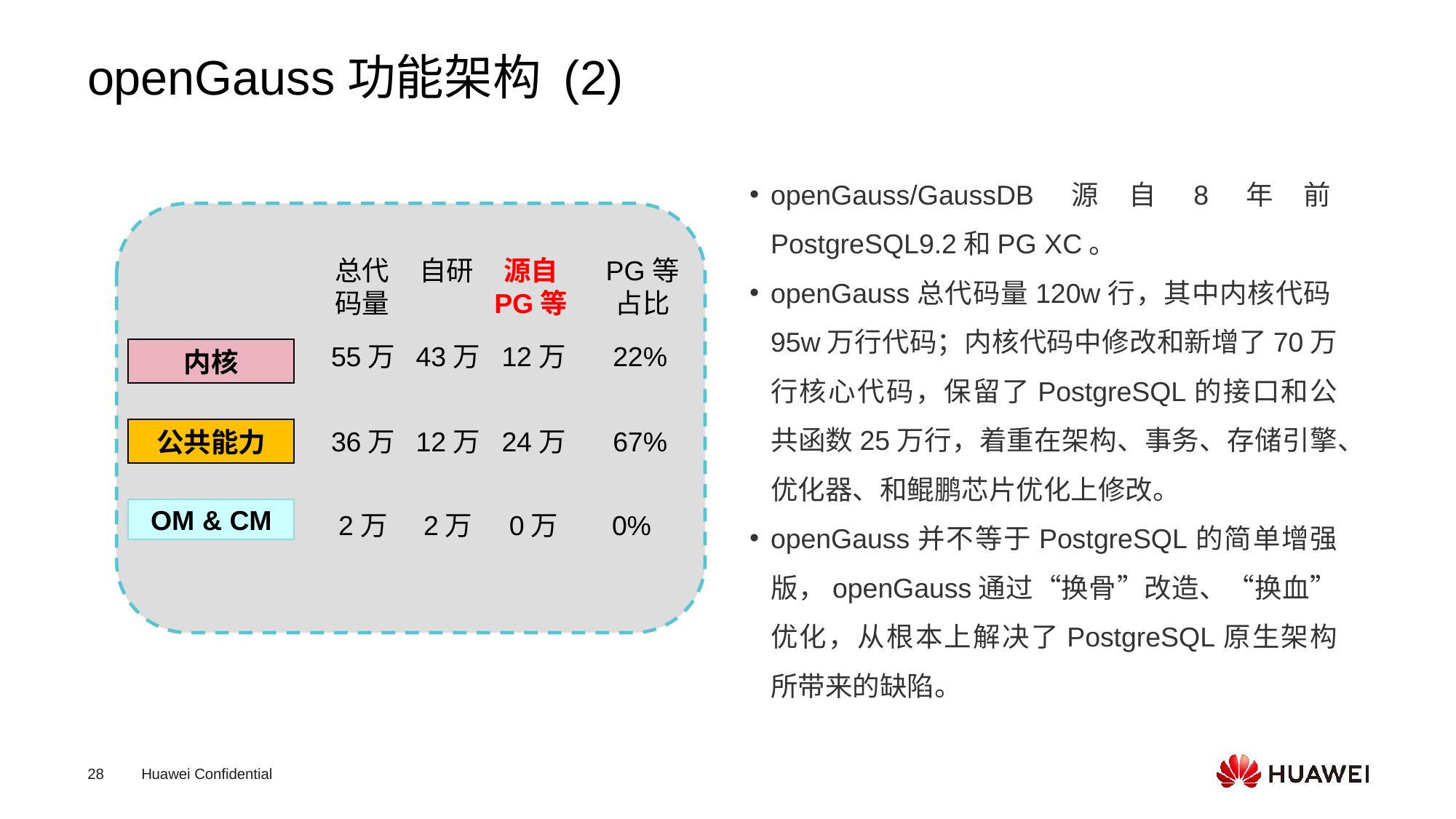

# openGauss功能架构 (2)
openGauss/GaussDB源自8年前PostgreSQL9.2和PG XC。
openGauss总代码量120w行，其中内核代码95w万行代码；内核代码中修改和新增了70万行核心代码，保留了PostgreSQL的接口和公共函数25万行，着重在架构、事务、存储引擎、优化器、和鲲鹏芯片优化上修改。
openGauss并不等于PostgreSQL的简单增强版，openGauss通过“换骨”改造、“换血”优化，从根本上解决了PostgreSQL原生架构所带来的缺陷。

总代
码量
自研
源自
PG等
PG等
占比
55万
43万
12万
22%
内核
公共能力
36万
12万
24万
67%
OM & CM
2万
2万
0万
0%